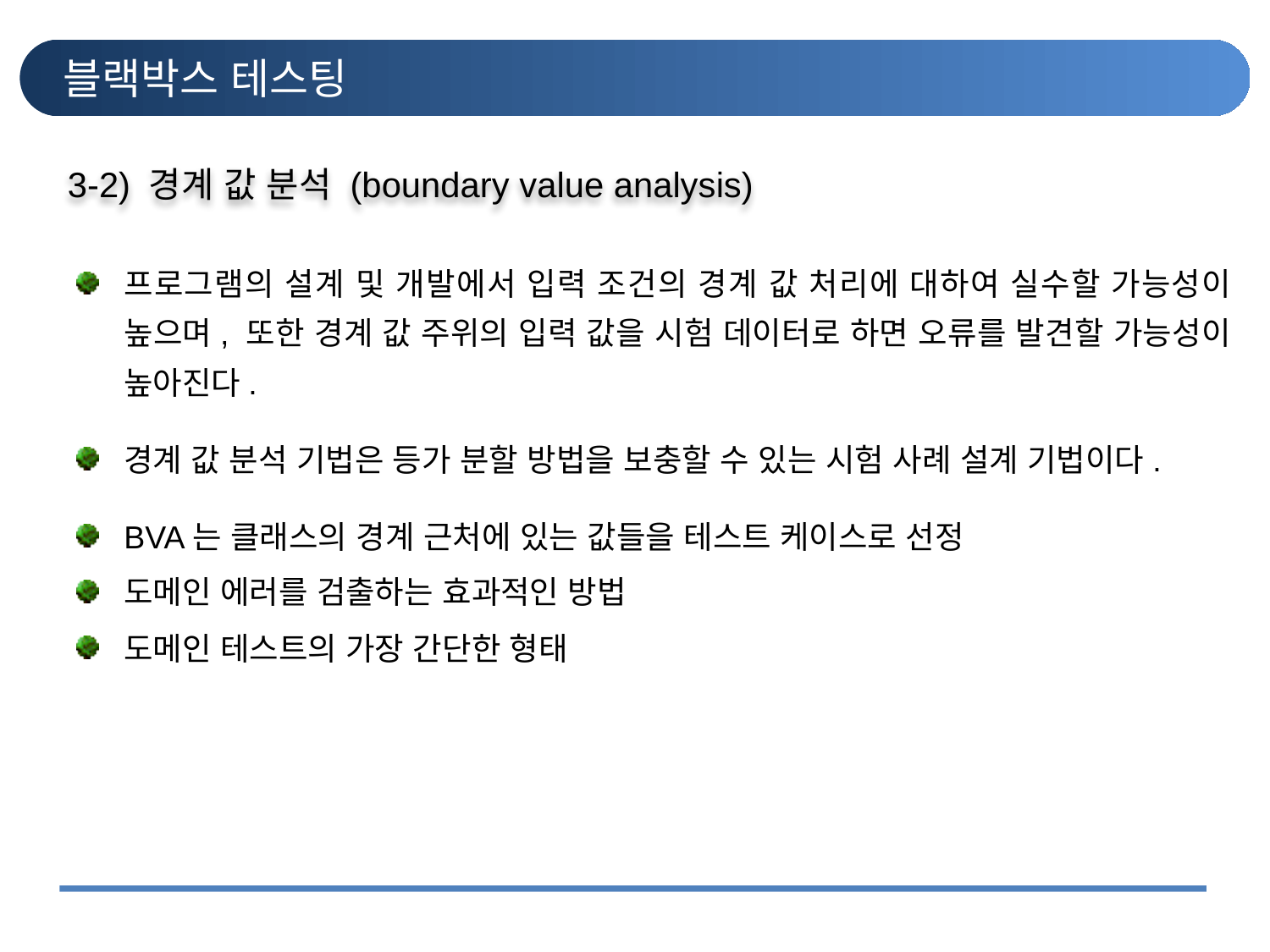

# 블랙박스 테스팅
3-2) 경계 값 분석 (boundary value analysis)
프로그램의 설계 및 개발에서 입력 조건의 경계 값 처리에 대하여 실수할 가능성이 높으며, 또한 경계 값 주위의 입력 값을 시험 데이터로 하면 오류를 발견할 가능성이 높아진다.
경계 값 분석 기법은 등가 분할 방법을 보충할 수 있는 시험 사례 설계 기법이다.
BVA는 클래스의 경계 근처에 있는 값들을 테스트 케이스로 선정
도메인 에러를 검출하는 효과적인 방법
도메인 테스트의 가장 간단한 형태